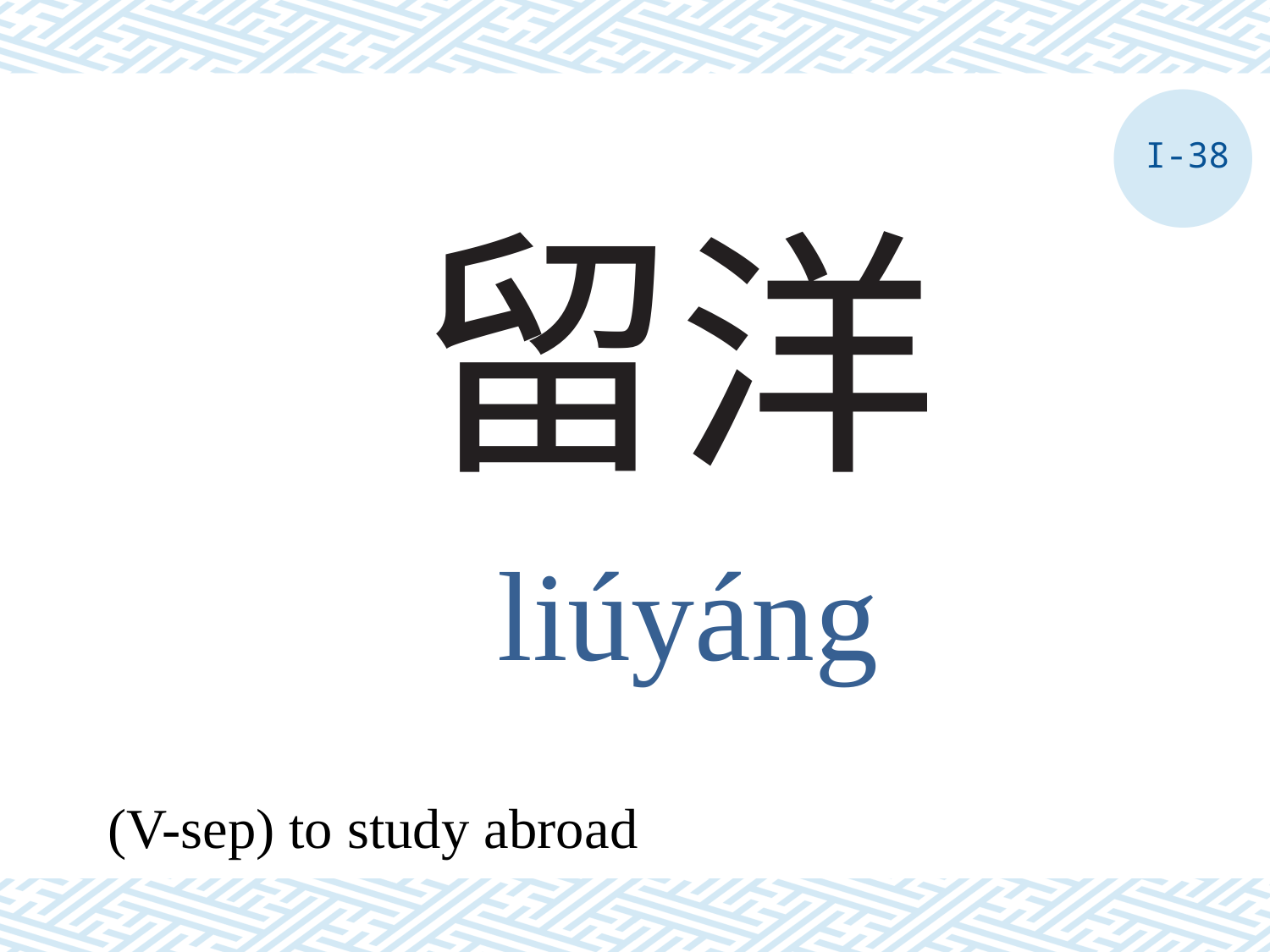

I-38

# 留洋
liúyáng
(V-sep) to study abroad